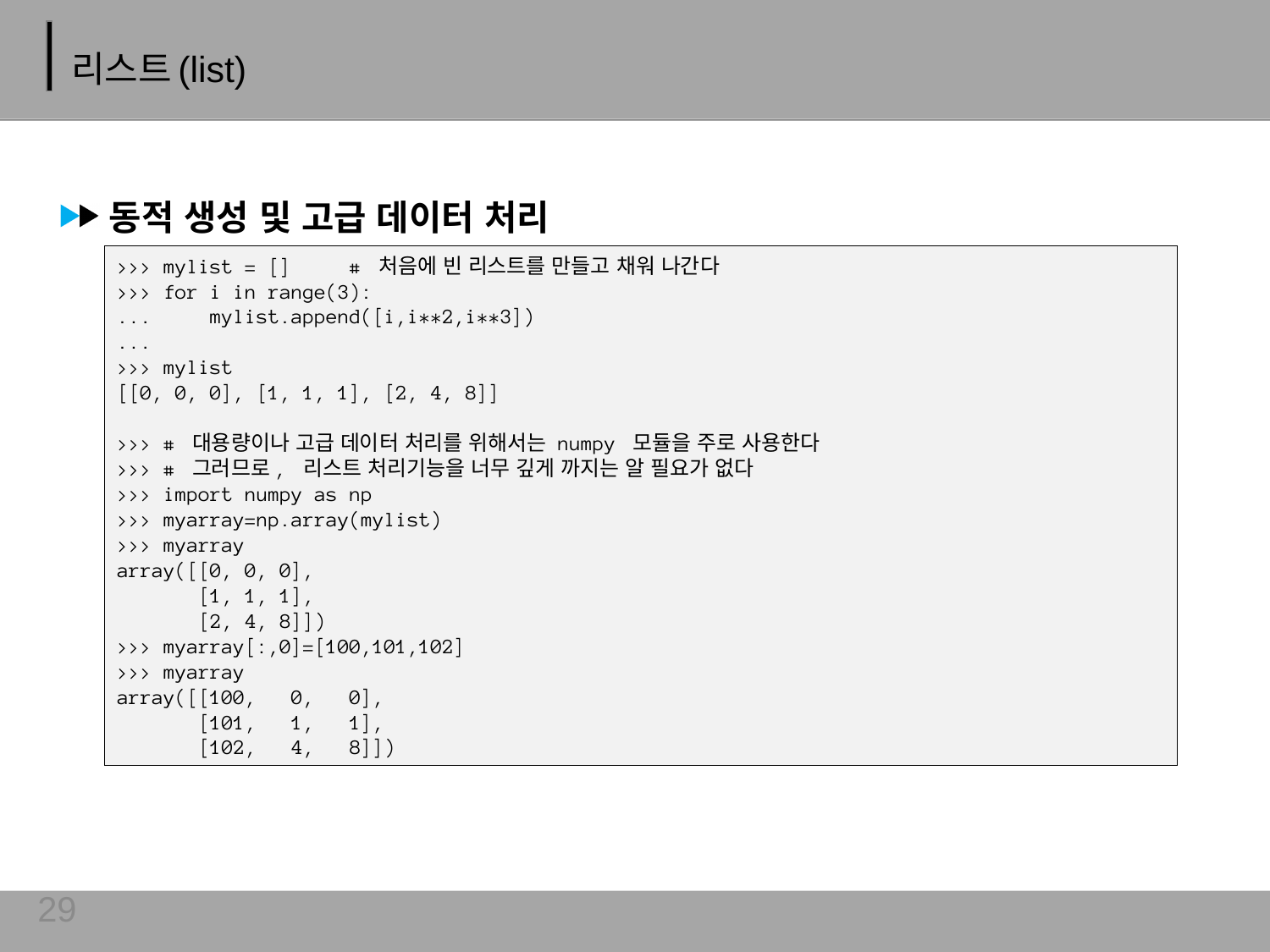

# 리스트(list)
동적 생성 및 고급 데이터 처리

>>> mylist = []     # 처음에 빈 리스트를 만들고 채워 나간다
>>> for i in range(3):
...     mylist.append([i,i**2,i**3])
...
>>> mylist
[[0, 0, 0], [1, 1, 1], [2, 4, 8]]

>>> # 대용량이나 고급 데이터 처리를 위해서는 numpy 모듈을 주로 사용한다
>>> # 그러므로, 리스트 처리기능을 너무 깊게 까지는 알 필요가 없다
>>> import numpy as np
>>> myarray=np.array(mylist)
>>> myarray
array([[0, 0, 0],
       [1, 1, 1],
       [2, 4, 8]])
>>> myarray[:,0]=[100,101,102]
>>> myarray
array([[100,   0,   0],
       [101,   1,   1],
       [102,   4,   8]])
29